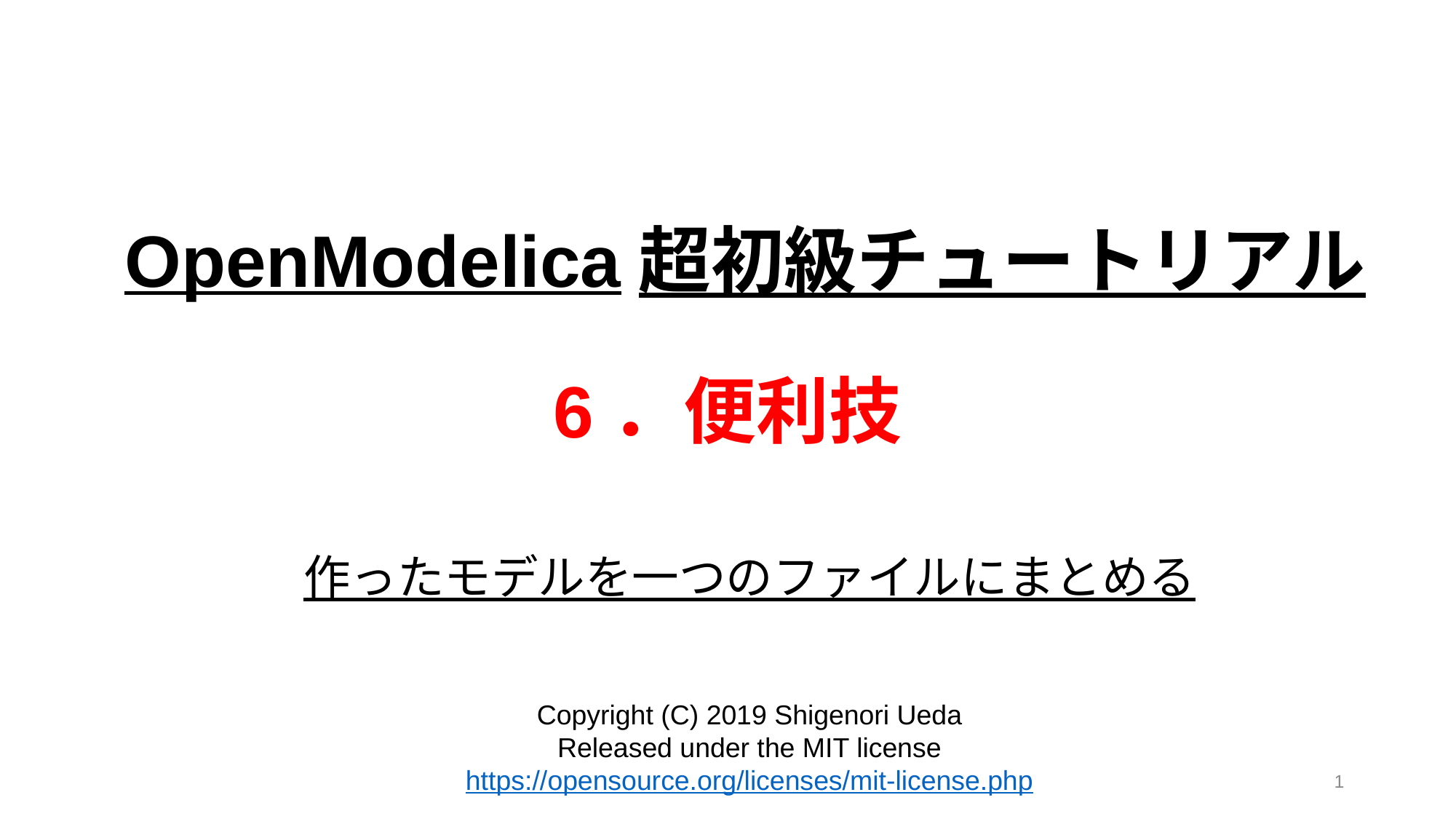

OpenModelica超初級チュートリアル
6．便利技
作ったモデルを一つのファイルにまとめる
Copyright (C) 2019 Shigenori Ueda
Released under the MIT license
https://opensource.org/licenses/mit-license.php

1